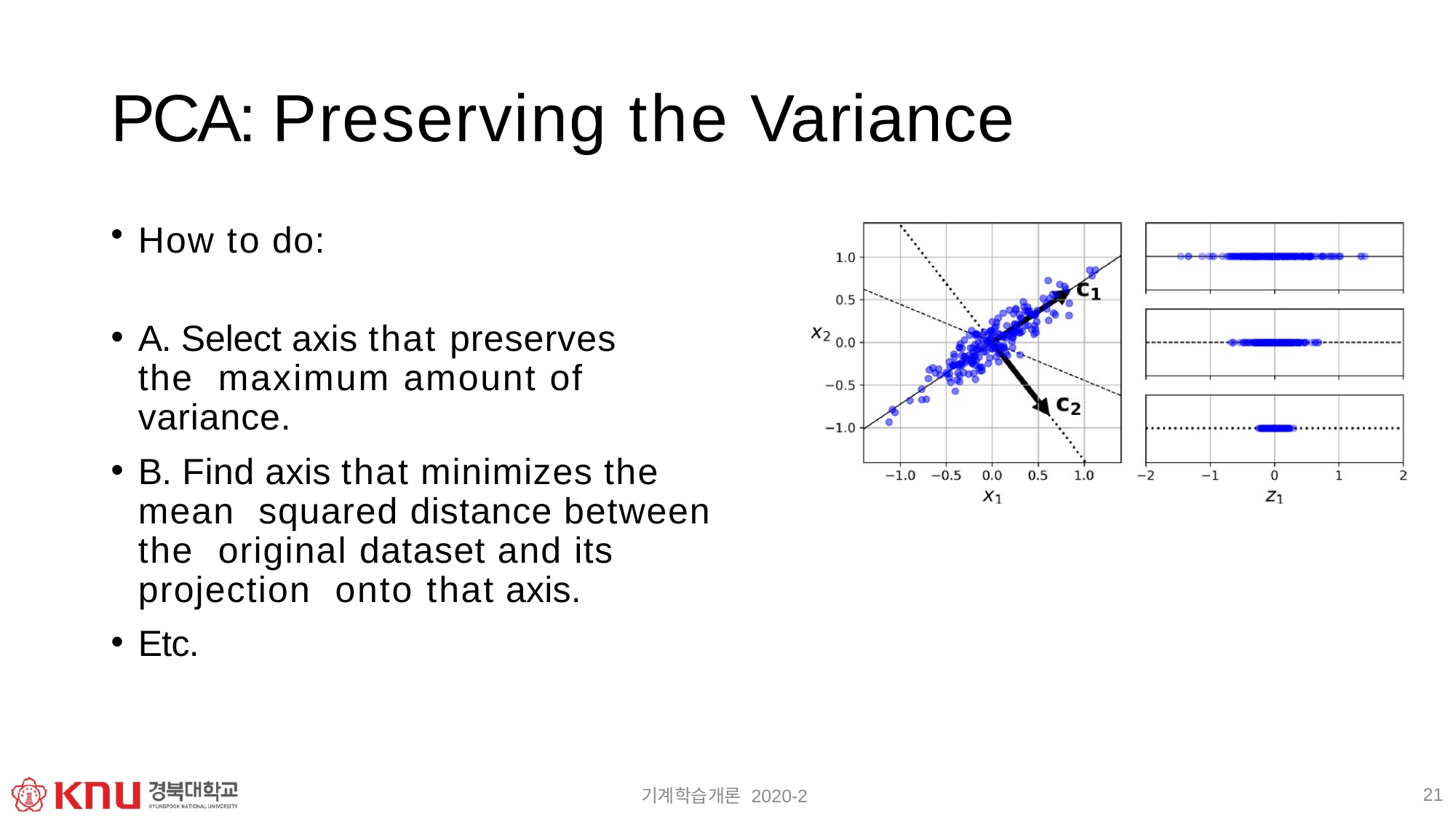

# PCA: Preserving the Variance
How to do:

A. Select axis that preserves the  maximum amount of variance.
B. Find axis that minimizes the mean  squared distance between the  original dataset and its projection  onto that axis.
Etc.

21
기계학습개론 2020-2